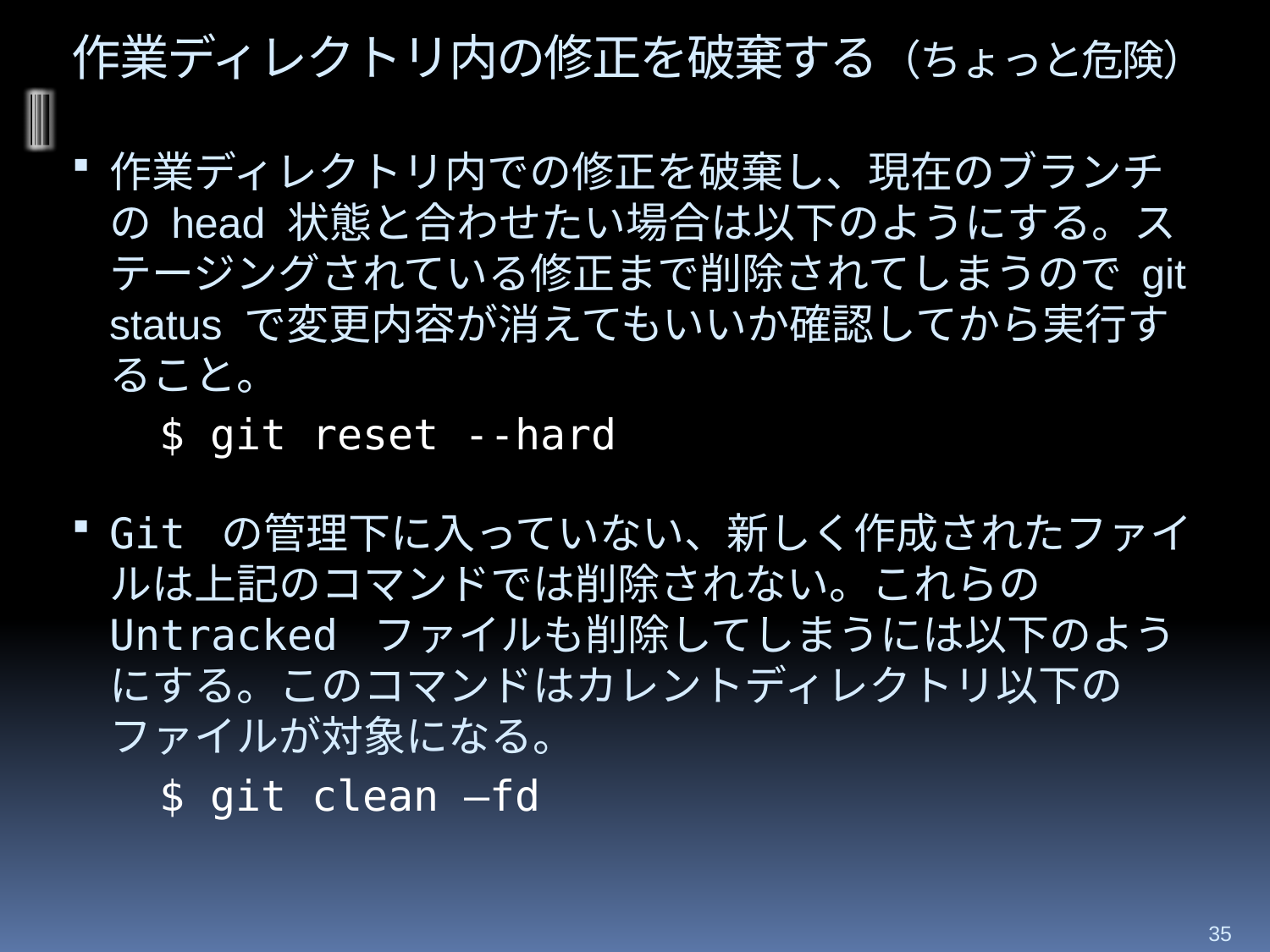

# 作業ディレクトリ内の修正を破棄する（ちょっと危険）
作業ディレクトリ内での修正を破棄し、現在のブランチの head 状態と合わせたい場合は以下のようにする。ステージングされている修正まで削除されてしまうので git status で変更内容が消えてもいいか確認してから実行すること。
	$ git reset --hard

Git の管理下に入っていない、新しく作成されたファイルは上記のコマンドでは削除されない。これらの Untracked ファイルも削除してしまうには以下のようにする。このコマンドはカレントディレクトリ以下のファイルが対象になる。
	$ git clean –fd
35